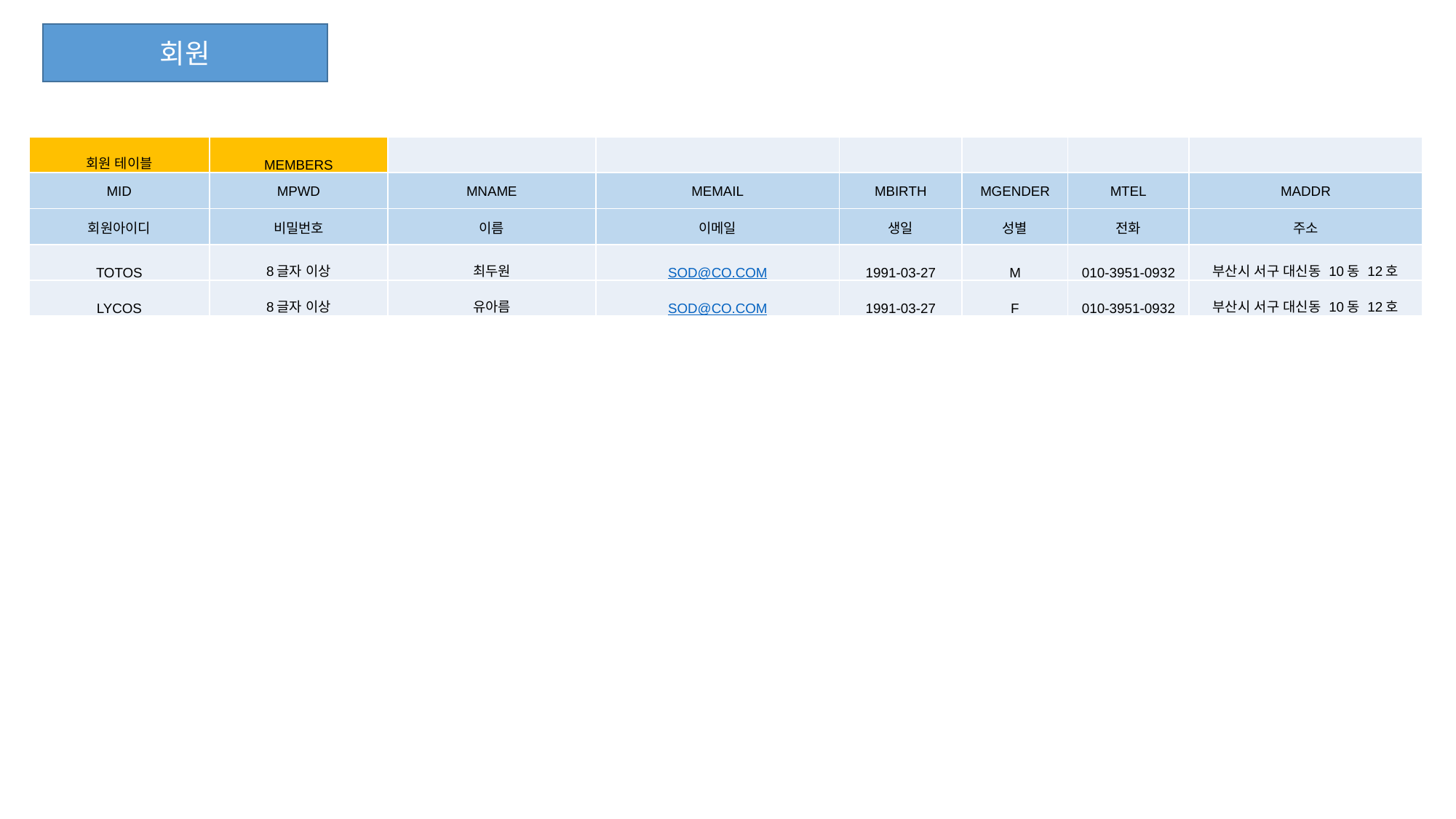

회원
| 회원 테이블 | MEMBERS |  |  |  |  |  |  |
| --- | --- | --- | --- | --- | --- | --- | --- |
| MID | MPWD | MNAME | MEMAIL | MBIRTH | MGENDER | MTEL | MADDR |
| 회원아이디 | 비밀번호 | 이름 | 이메일 | 생일 | 성별 | 전화 | 주소 |
| TOTOS | 8글자 이상 | 최두원 | SOD@CO.COM | 1991-03-27 | M | 010-3951-0932 | 부산시 서구 대신동 10동 12호 |
| LYCOS | 8글자 이상 | 유아름 | SOD@CO.COM | 1991-03-27 | F | 010-3951-0932 | 부산시 서구 대신동 10동 12호 |